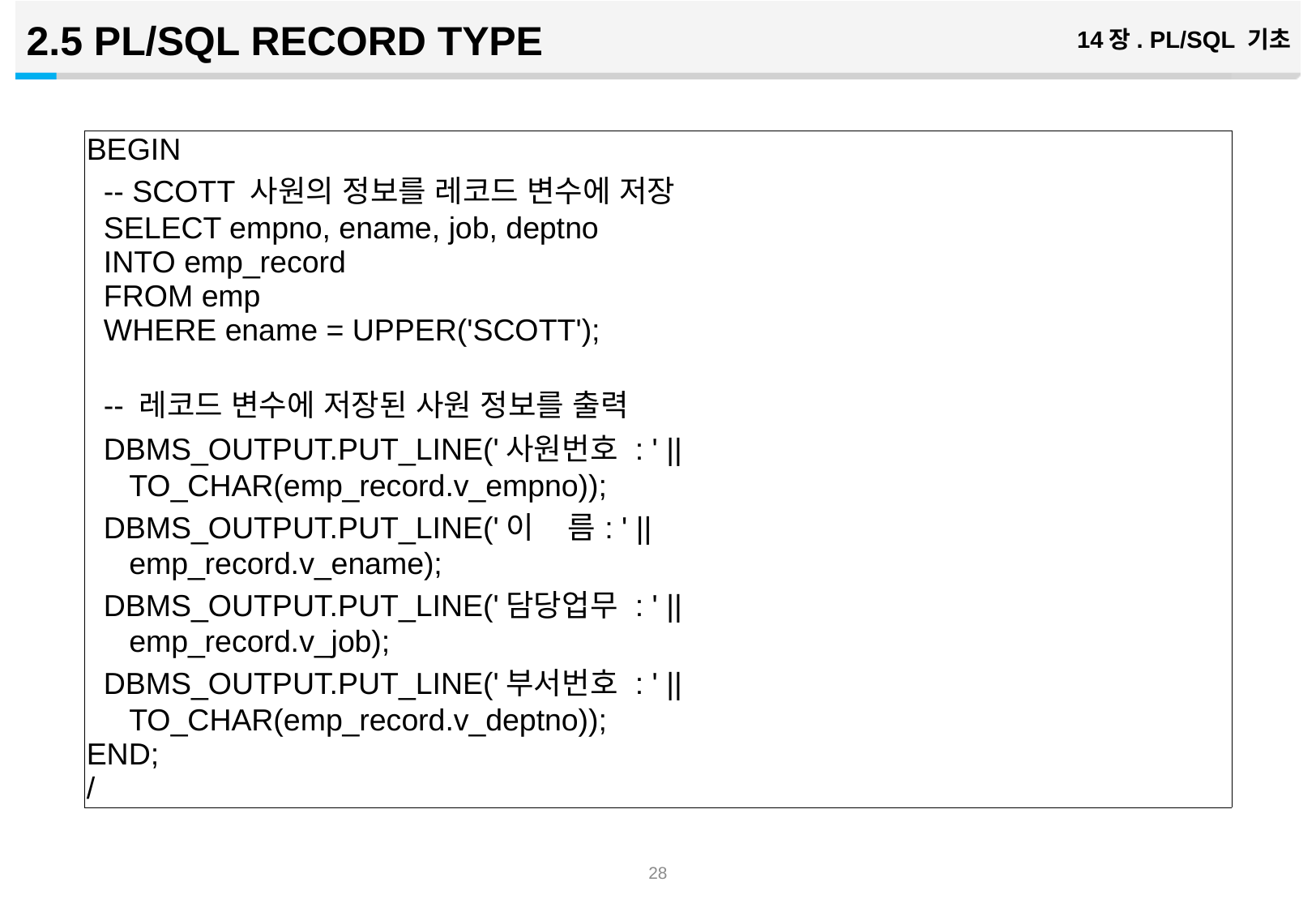

2.5 PL/SQL RECORD TYPE
14장. PL/SQL 기초
| BEGIN -- SCOTT 사원의 정보를 레코드 변수에 저장 SELECT empno, ename, job, deptno INTO emp\_record FROM emp WHERE ename = UPPER('SCOTT'); -- 레코드 변수에 저장된 사원 정보를 출력 DBMS\_OUTPUT.PUT\_LINE('사원번호 : ' || TO\_CHAR(emp\_record.v\_empno)); DBMS\_OUTPUT.PUT\_LINE('이 름: ' || emp\_record.v\_ename); DBMS\_OUTPUT.PUT\_LINE('담당업무 : ' || emp\_record.v\_job); DBMS\_OUTPUT.PUT\_LINE('부서번호 : ' || TO\_CHAR(emp\_record.v\_deptno)); END; / |
| --- |
28